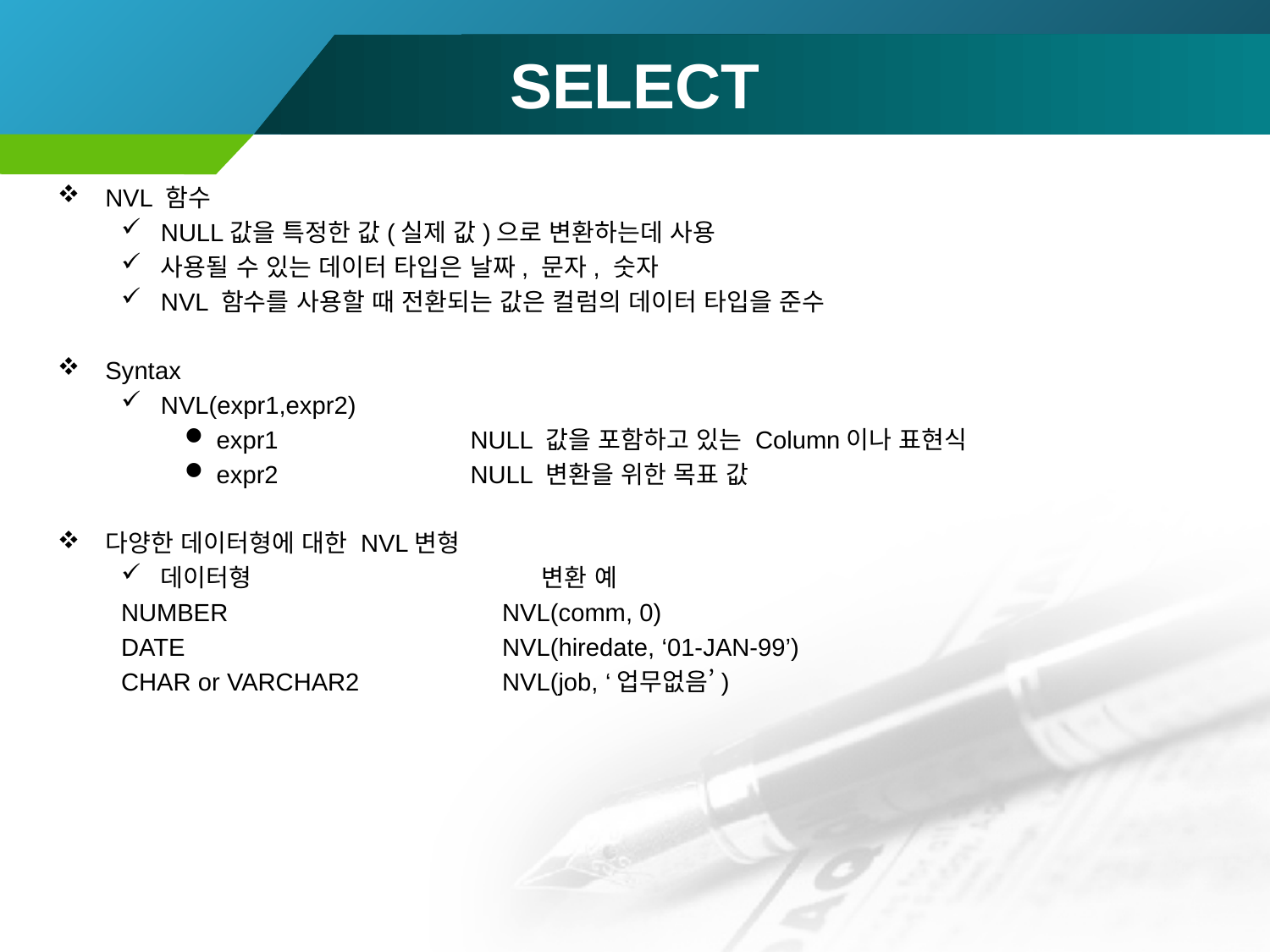

SELECT
NVL 함수
NULL값을 특정한 값(실제 값)으로 변환하는데 사용
사용될 수 있는 데이터 타입은 날짜, 문자, 숫자
NVL 함수를 사용할 때 전환되는 값은 컬럼의 데이터 타입을 준수

Syntax
NVL(expr1,expr2)
expr1		NULL 값을 포함하고 있는 Column이나 표현식
expr2		NULL 변환을 위한 목표 값

다양한 데이터형에 대한 NVL변형
데이터형			변환 예
NUMBER			NVL(comm, 0)
DATE			NVL(hiredate, ‘01-JAN-99’)
CHAR or VARCHAR2		NVL(job, ‘업무없음’)